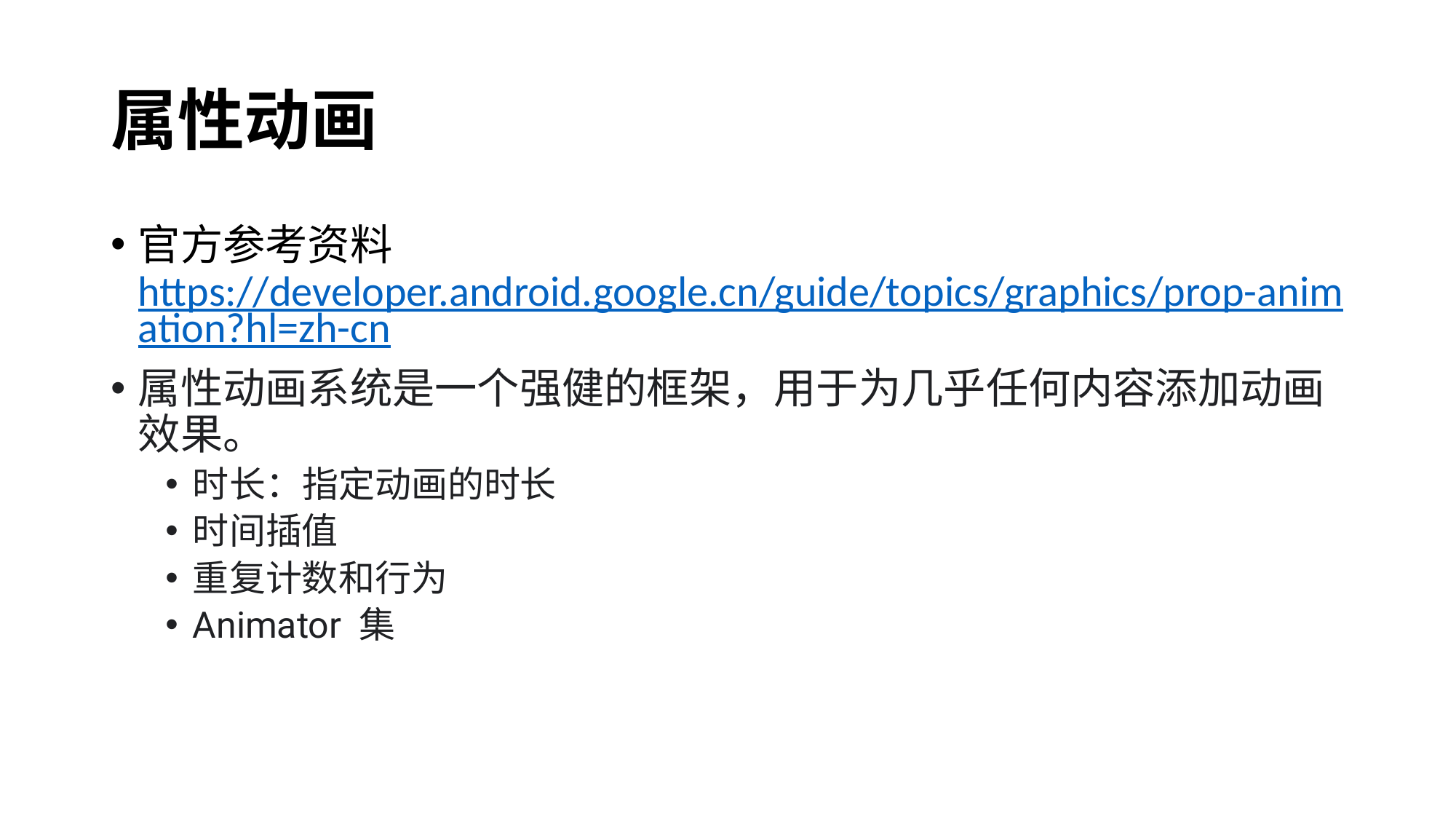

# 属性动画
官方参考资料 https://developer.android.google.cn/guide/topics/graphics/prop-animation?hl=zh-cn
属性动画系统是一个强健的框架，用于为几乎任何内容添加动画效果。
时长：指定动画的时长
时间插值
重复计数和行为
Animator 集